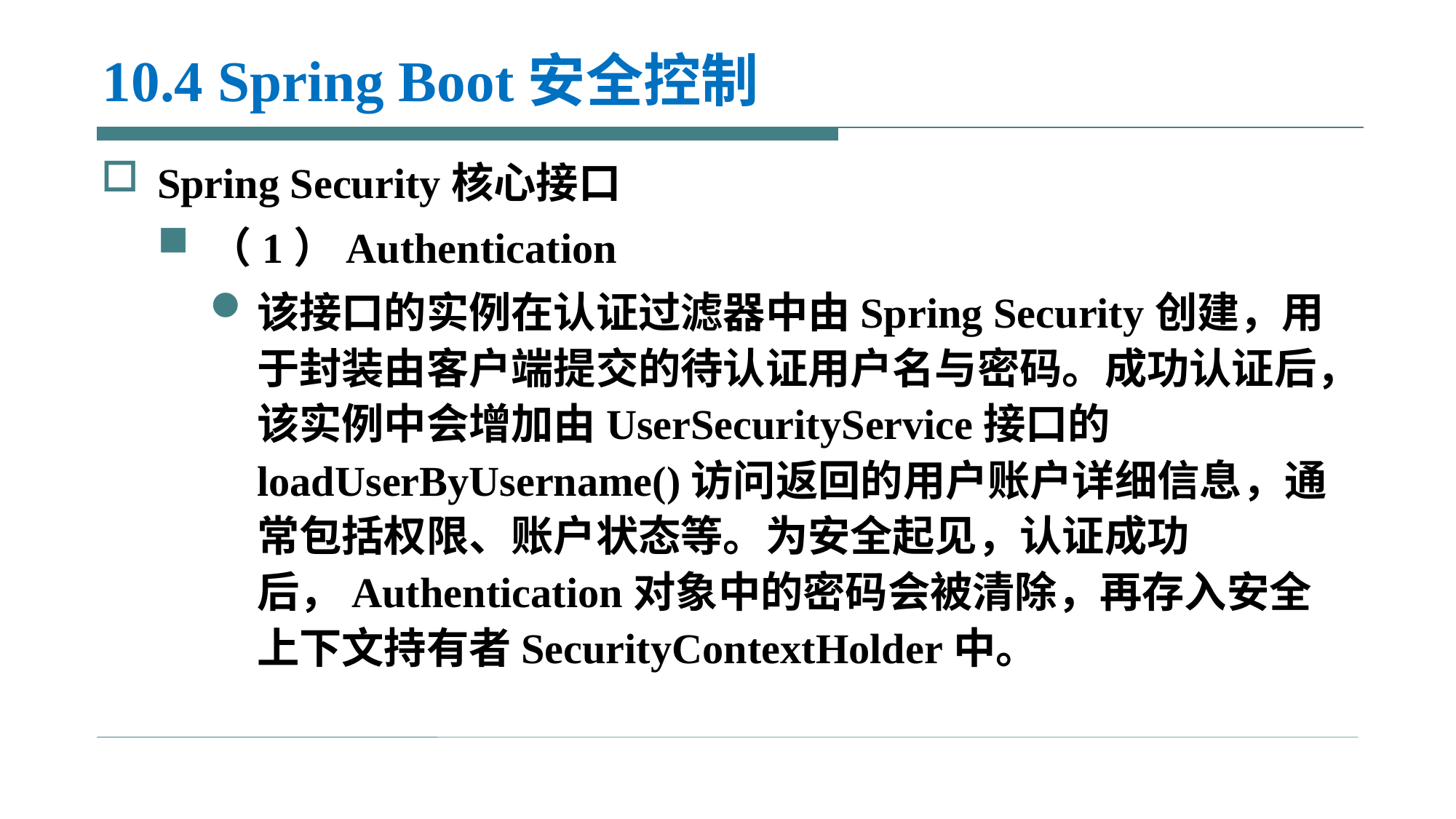

# 10.4 Spring Boot安全控制
Spring Security核心接口
（1）Authentication
该接口的实例在认证过滤器中由Spring Security创建，用于封装由客户端提交的待认证用户名与密码。成功认证后，该实例中会增加由UserSecurityService接口的loadUserByUsername()访问返回的用户账户详细信息，通常包括权限、账户状态等。为安全起见，认证成功后，Authentication对象中的密码会被清除，再存入安全上下文持有者SecurityContextHolder中。
26